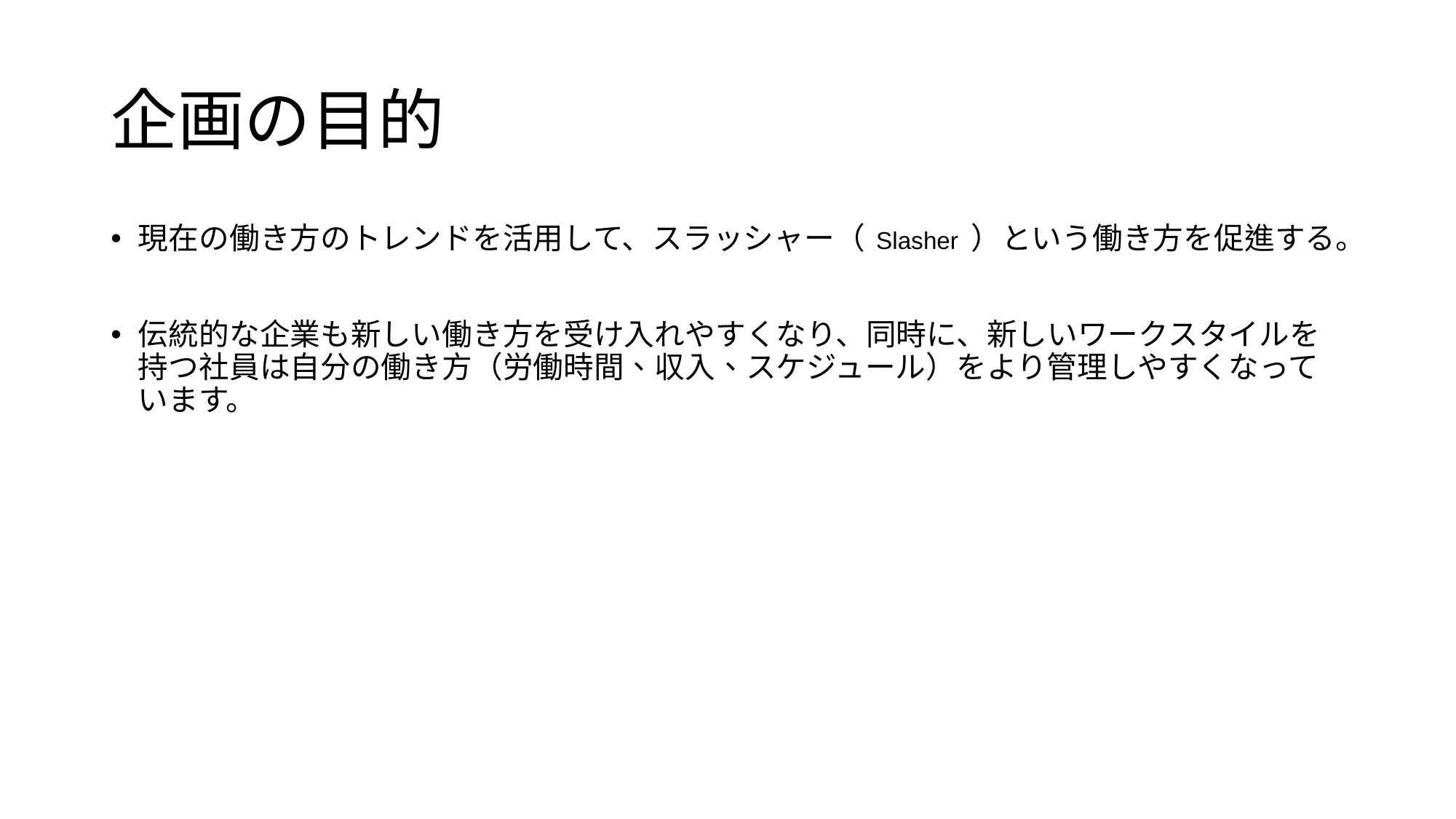

# 企画の目的
現在の働き方のトレンドを活用して、スラッシャー（ Slasher ）という働き方を促進する。

伝統的な企業も新しい働き方を受け入れやすくなり、同時に、新しいワークスタイルを持つ社員は自分の働き方（労働時間、収入、スケジュール）をより管理しやすくなっています。